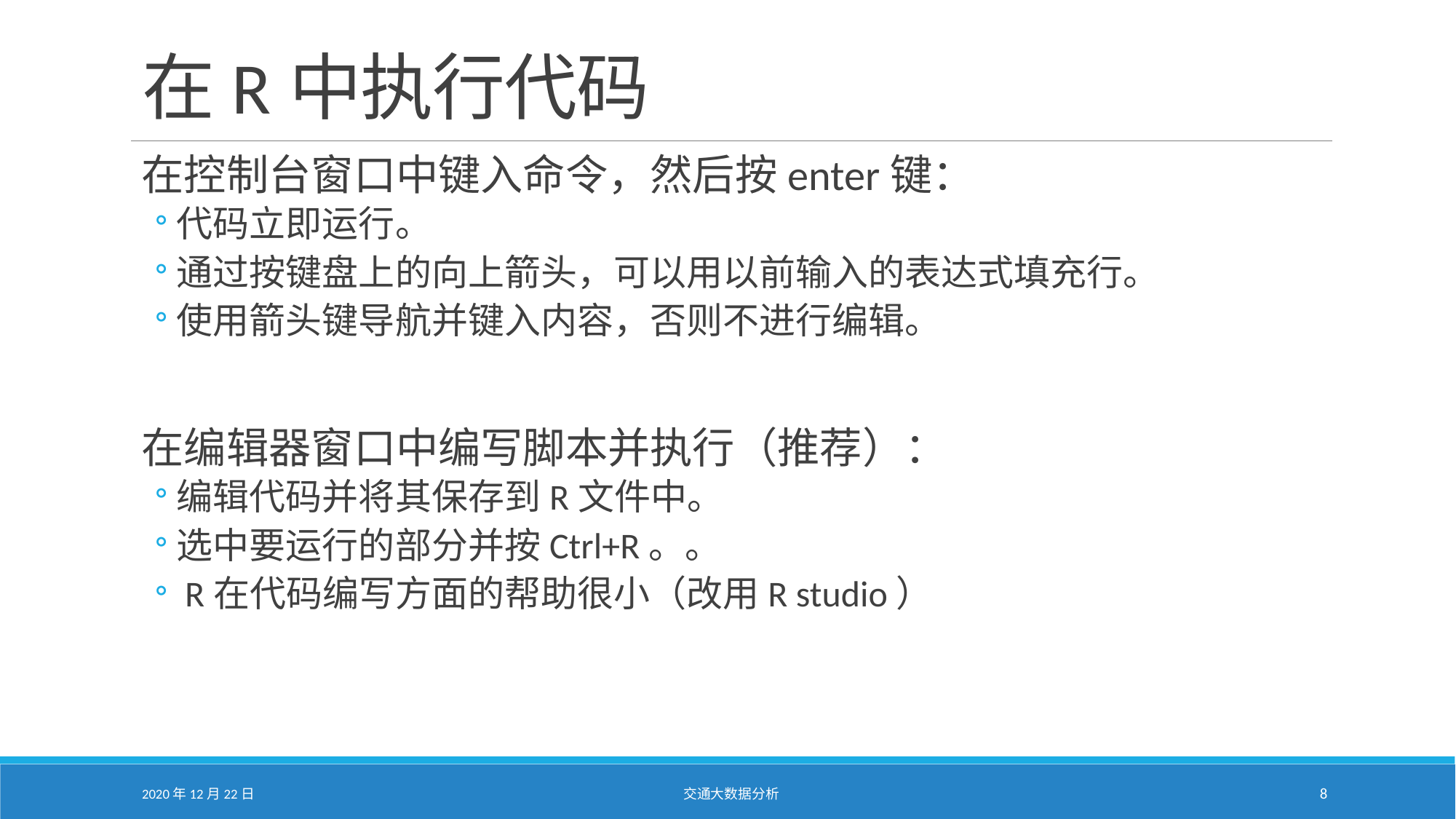

# 在R中执行代码
在控制台窗口中键入命令，然后按enter键：
代码立即运行。
通过按键盘上的向上箭头，可以用以前输入的表达式填充行。
使用箭头键导航并键入内容，否则不进行编辑。

在编辑器窗口中编写脚本并执行（推荐）：
编辑代码并将其保存到R文件中。
选中要运行的部分并按Ctrl+R。。
 R在代码编写方面的帮助很小（改用R studio）
2020年12月22日
交通大数据分析
8